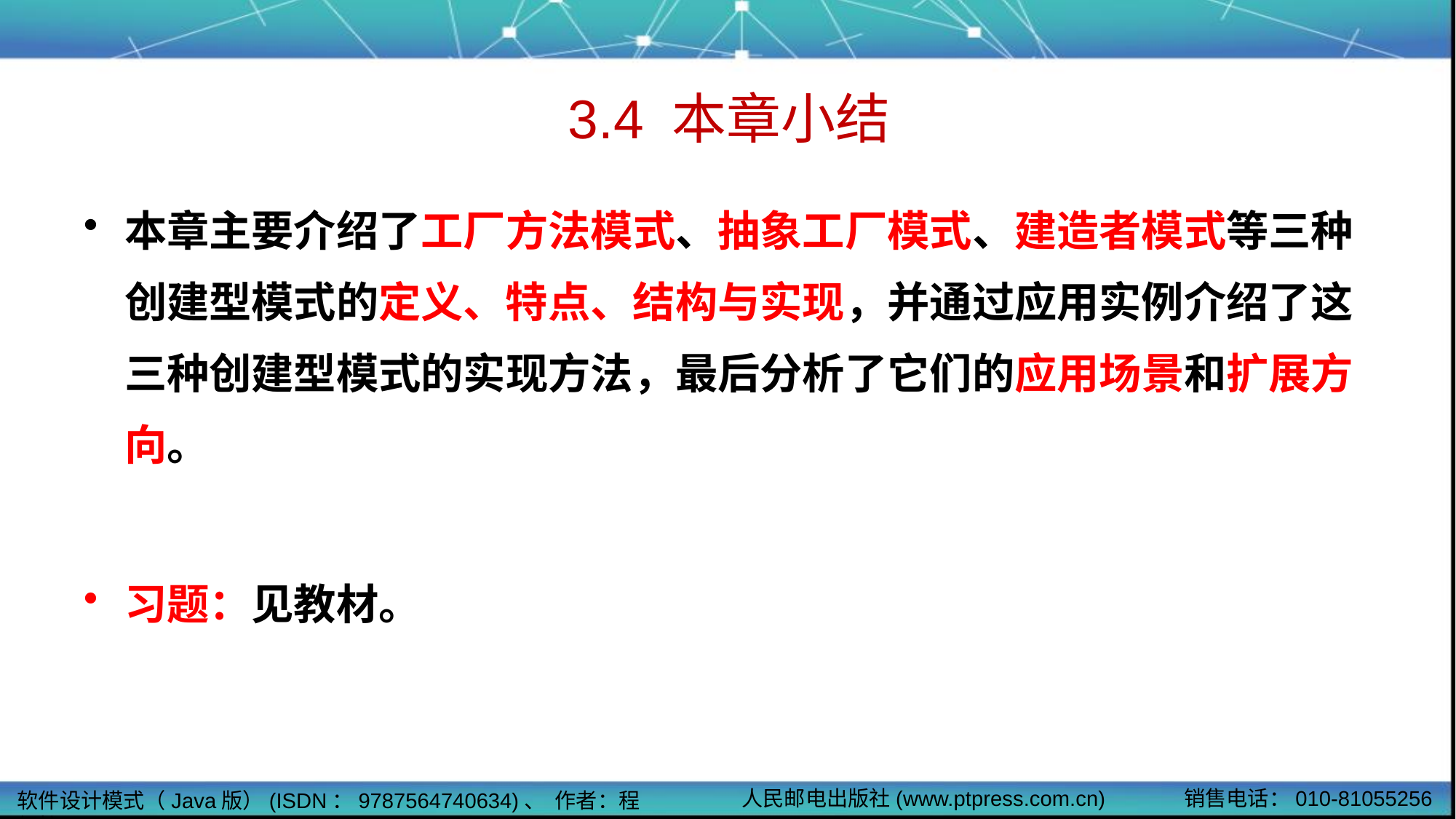

# 3.4 本章小结
本章主要介绍了工厂方法模式、抽象工厂模式、建造者模式等三种创建型模式的定义、特点、结构与实现，并通过应用实例介绍了这三种创建型模式的实现方法，最后分析了它们的应用场景和扩展方向。

习题：见教材。
人民邮电出版社(www.ptpress.com.cn)
销售电话：010-81055256
软件设计模式（Java版）(ISDN：9787564740634)、  作者：程细柱